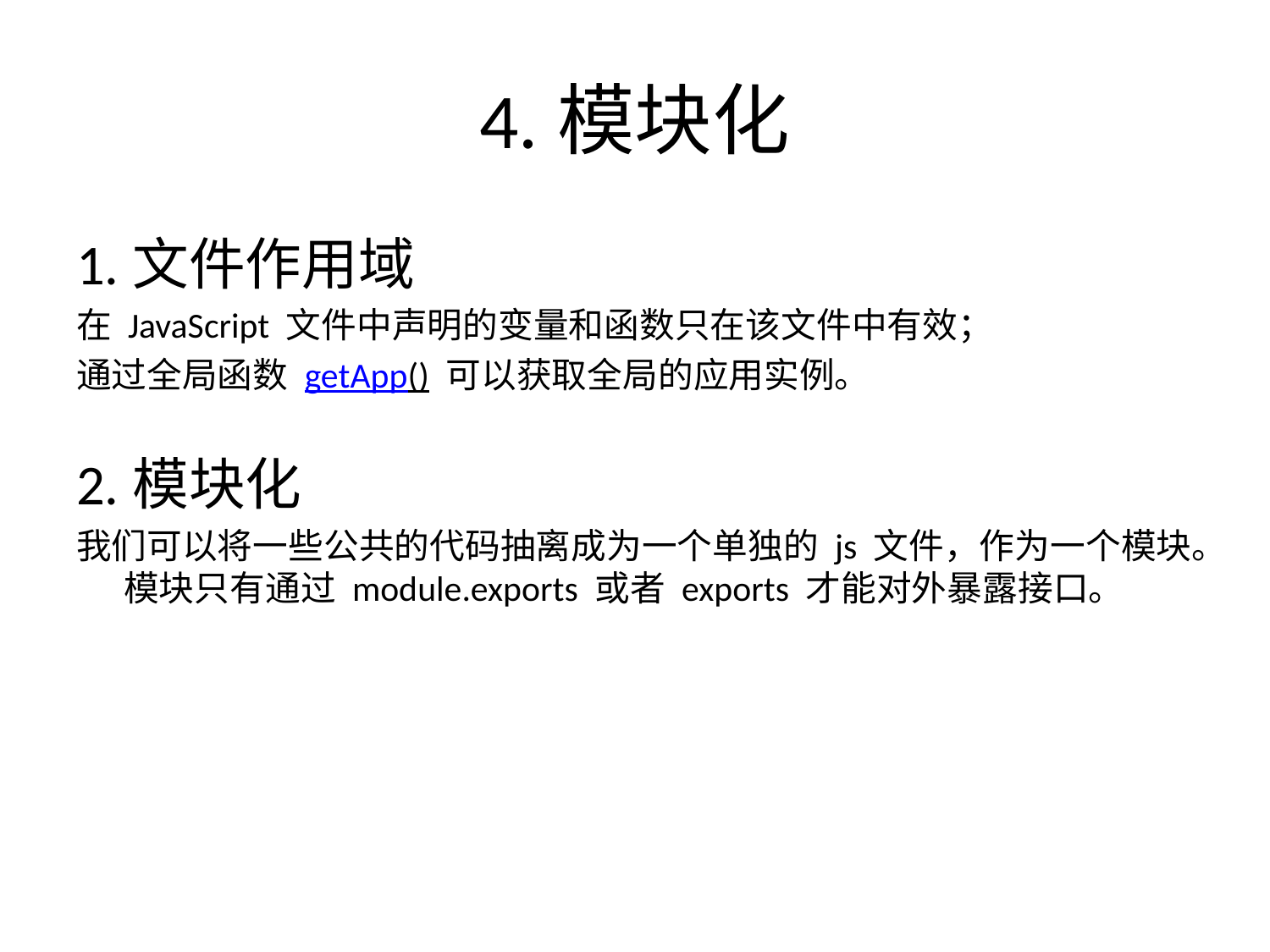

# 4.模块化
1.文件作用域
在 JavaScript 文件中声明的变量和函数只在该文件中有效；
通过全局函数 getApp() 可以获取全局的应用实例。
2.模块化
我们可以将一些公共的代码抽离成为一个单独的 js 文件，作为一个模块。模块只有通过 module.exports 或者 exports 才能对外暴露接口。